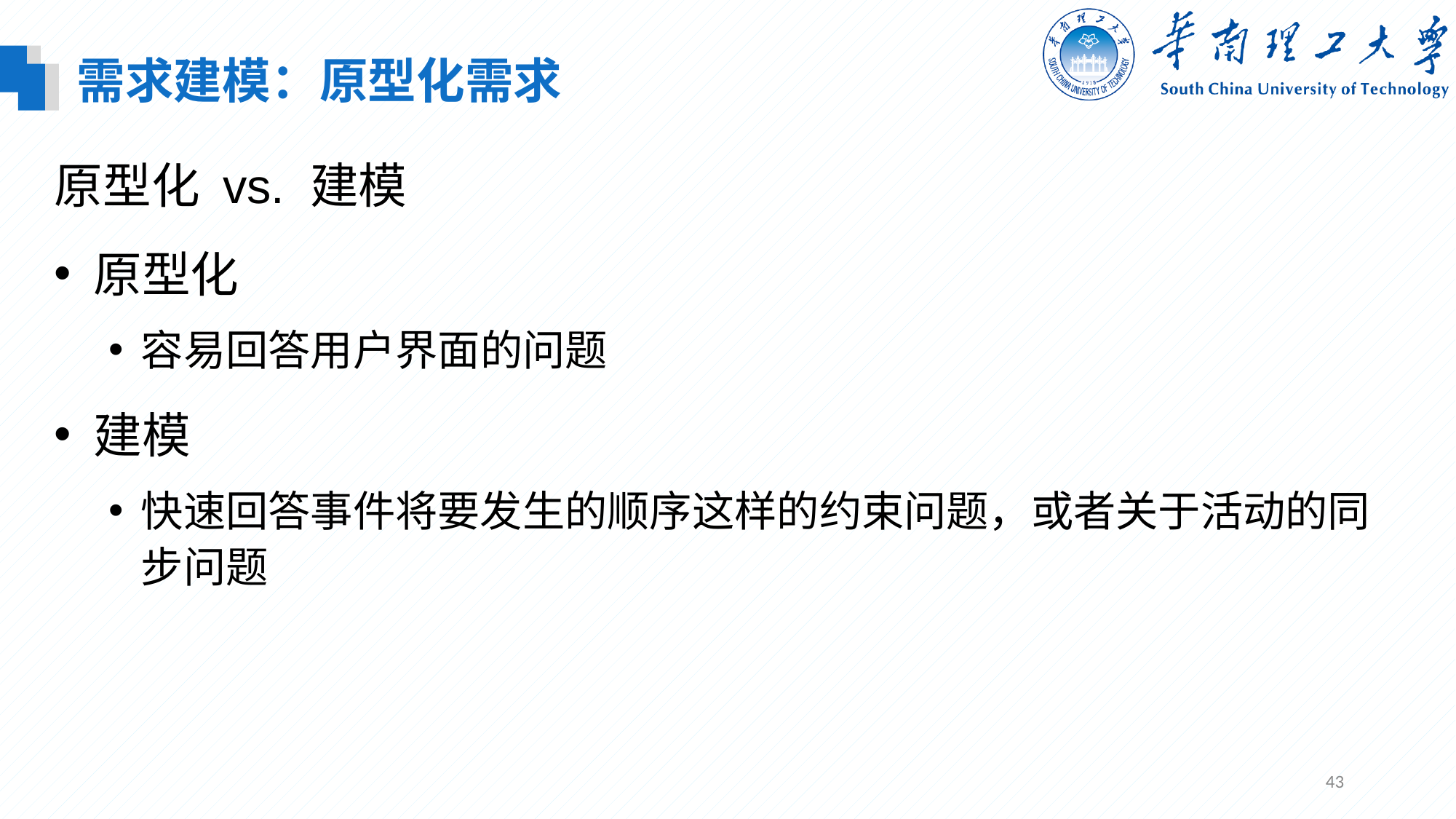

需求建模：原型化需求
原型化 vs. 建模
原型化
容易回答用户界面的问题
建模
快速回答事件将要发生的顺序这样的约束问题，或者关于活动的同步问题
43